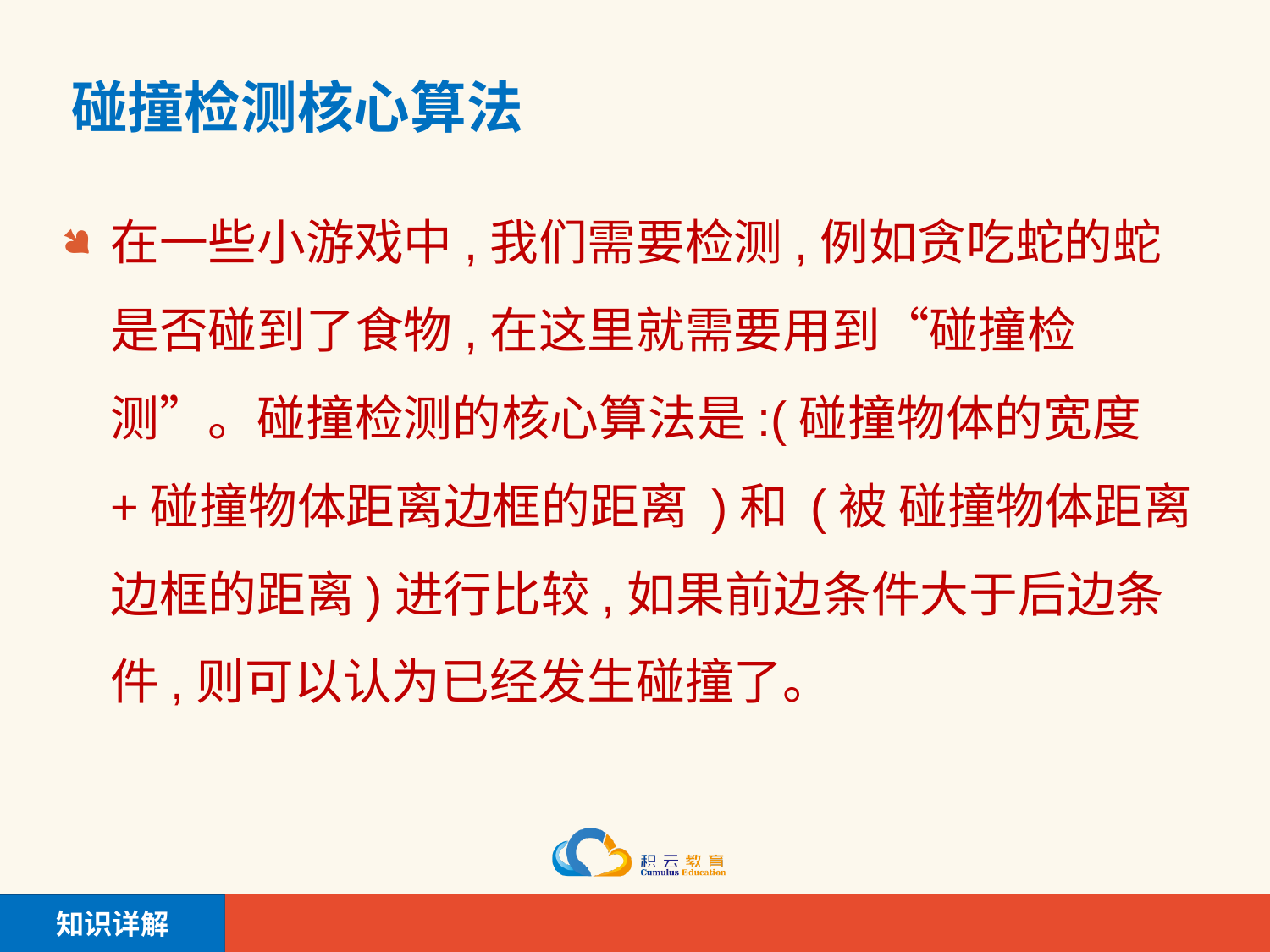

# 碰撞检测核心算法
在一些小游戏中,我们需要检测,例如贪吃蛇的蛇是否碰到了食物,在这里就需要用到“碰撞检 测”。碰撞检测的核心算法是:(碰撞物体的宽度+碰撞物体距离边框的距离 )和 (被 碰撞物体距离边框的距离)进行比较,如果前边条件大于后边条件,则可以认为已经发生碰撞了。